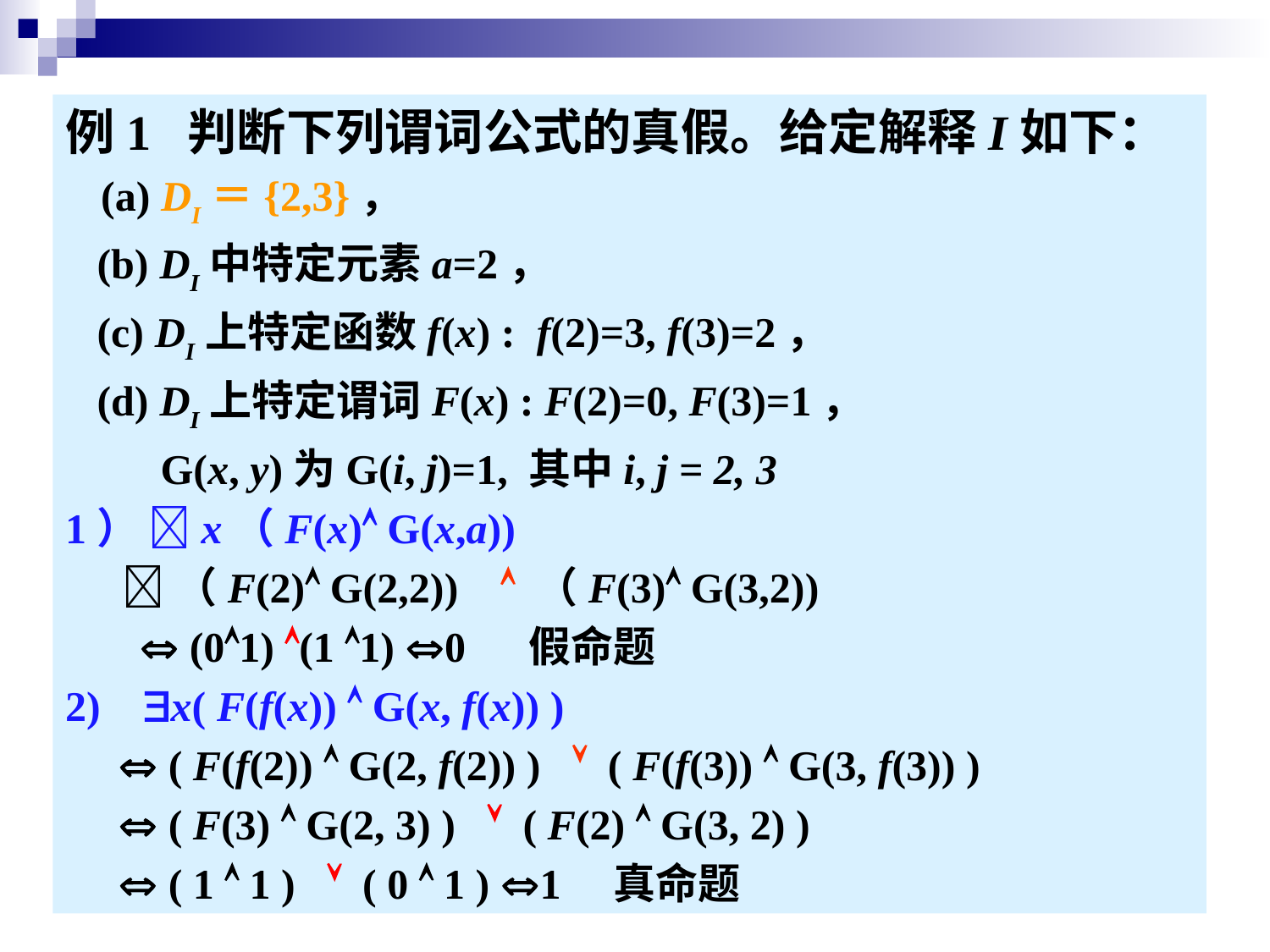

例1  判断下列谓词公式的真假。给定解释I如下：
    (a) DI＝{2,3}，
   (b) DI中特定元素a=2，
   (c) DI上特定函数f(x) :  f(2)=3, f(3)=2，
   (d) DI上特定谓词F(x) : F(2)=0, F(3)=1，
         G(x, y)为G(i, j)=1, 其中i, j = 2, 3
1） ∀x（F(x)∧ G(x,a))
      ⇔（F(2)∧ G(2,2))    ∧ （F(3)∧ G(3,2))
       ⇔ (0∧1) ∧(1 ∧1) ⇔0     假命题
2)    ∃x( F(f(x)) ∧ G(x, f(x)) )
     ⇔ ( F(f(2)) ∧ G(2, f(2)) )   ∨  ( F(f(3)) ∧ G(3, f(3)) )
     ⇔ ( F(3) ∧ G(2, 3) )   ∨  ( F(2) ∧ G(3, 2) )
     ⇔ ( 1 ∧ 1 )   ∨  ( 0 ∧ 1 ) ⇔1    真命题
60